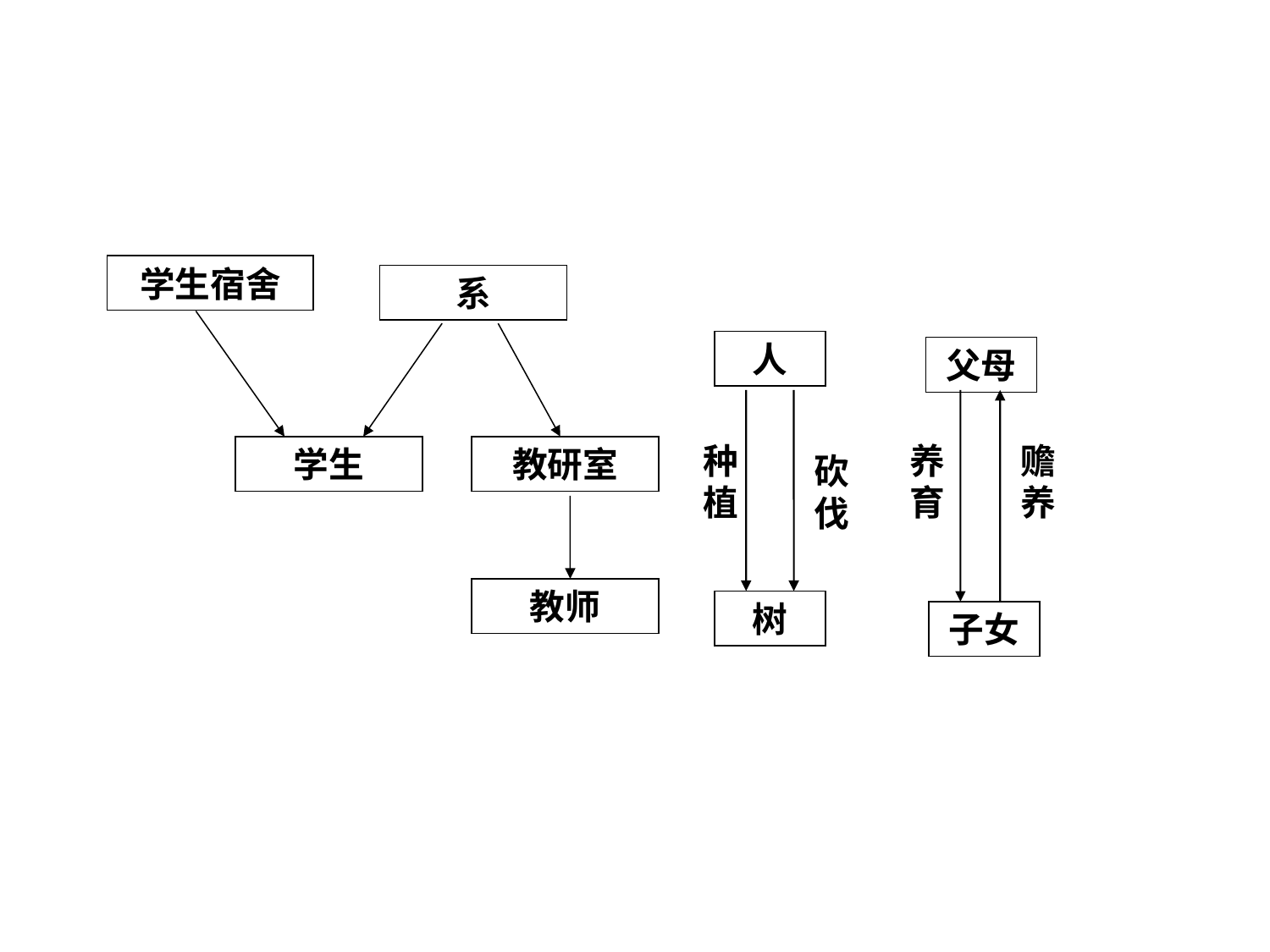

学生宿舍
系

学生
教研室

教师
人

种植
砍伐
树
父母

养育
赡养
子女